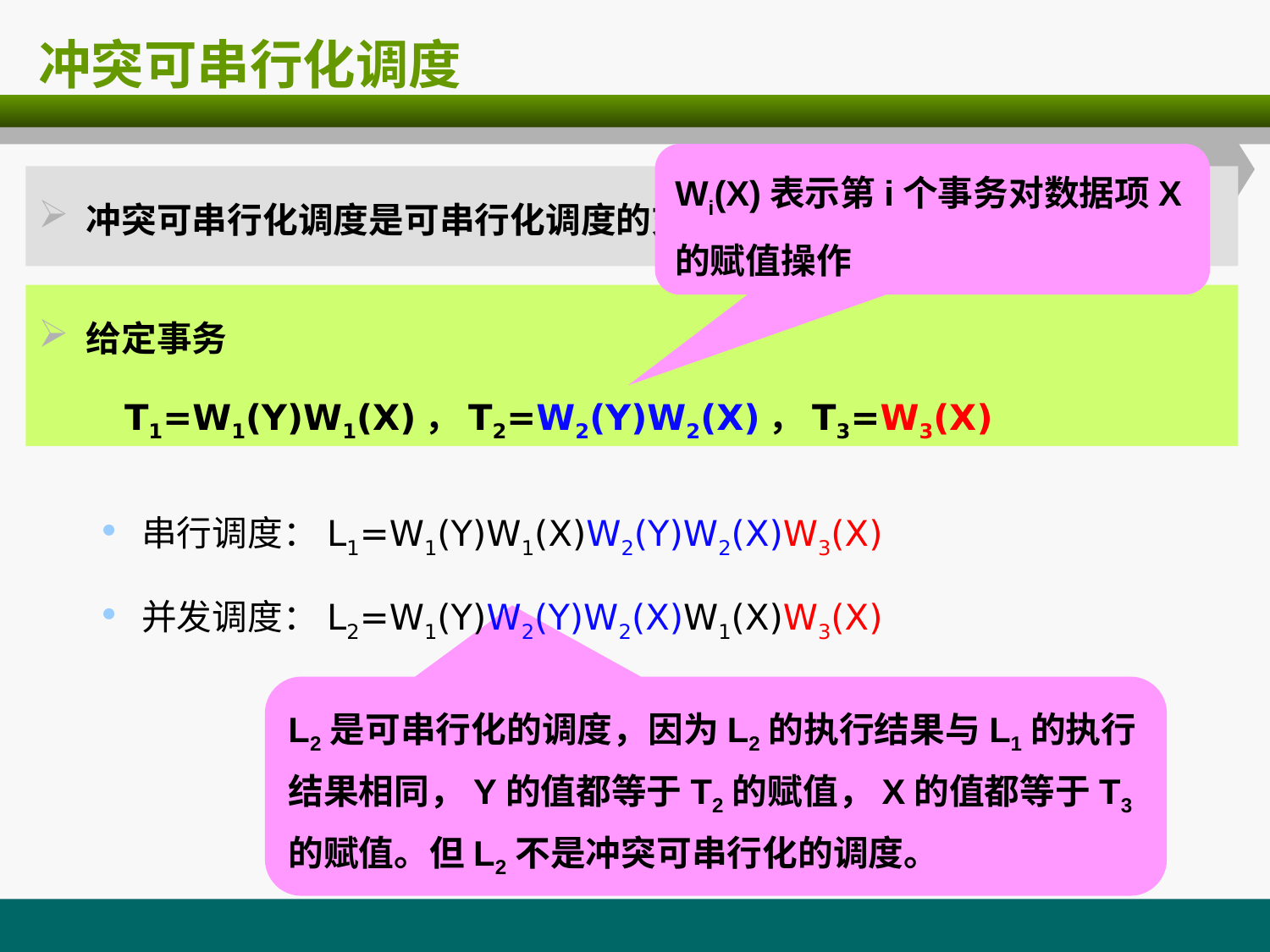

# 冲突可串行化调度
Wi(X)表示第i个事务对数据项X的赋值操作
冲突可串行化调度是可串行化调度的充分非必要条件。
给定事务
       T1=W1(Y)W1(X)，T2=W2(Y)W2(X)，T3=W3(X)
串行调度：L1=W1(Y)W1(X)W2(Y)W2(X)W3(X)
并发调度：L2=W1(Y)W2(Y)W2(X)W1(X)W3(X)
L2是可串行化的调度，因为L2的执行结果与L1的执行结果相同，Y的值都等于T2的赋值，X的值都等于T3的赋值。但L2不是冲突可串行化的调度。